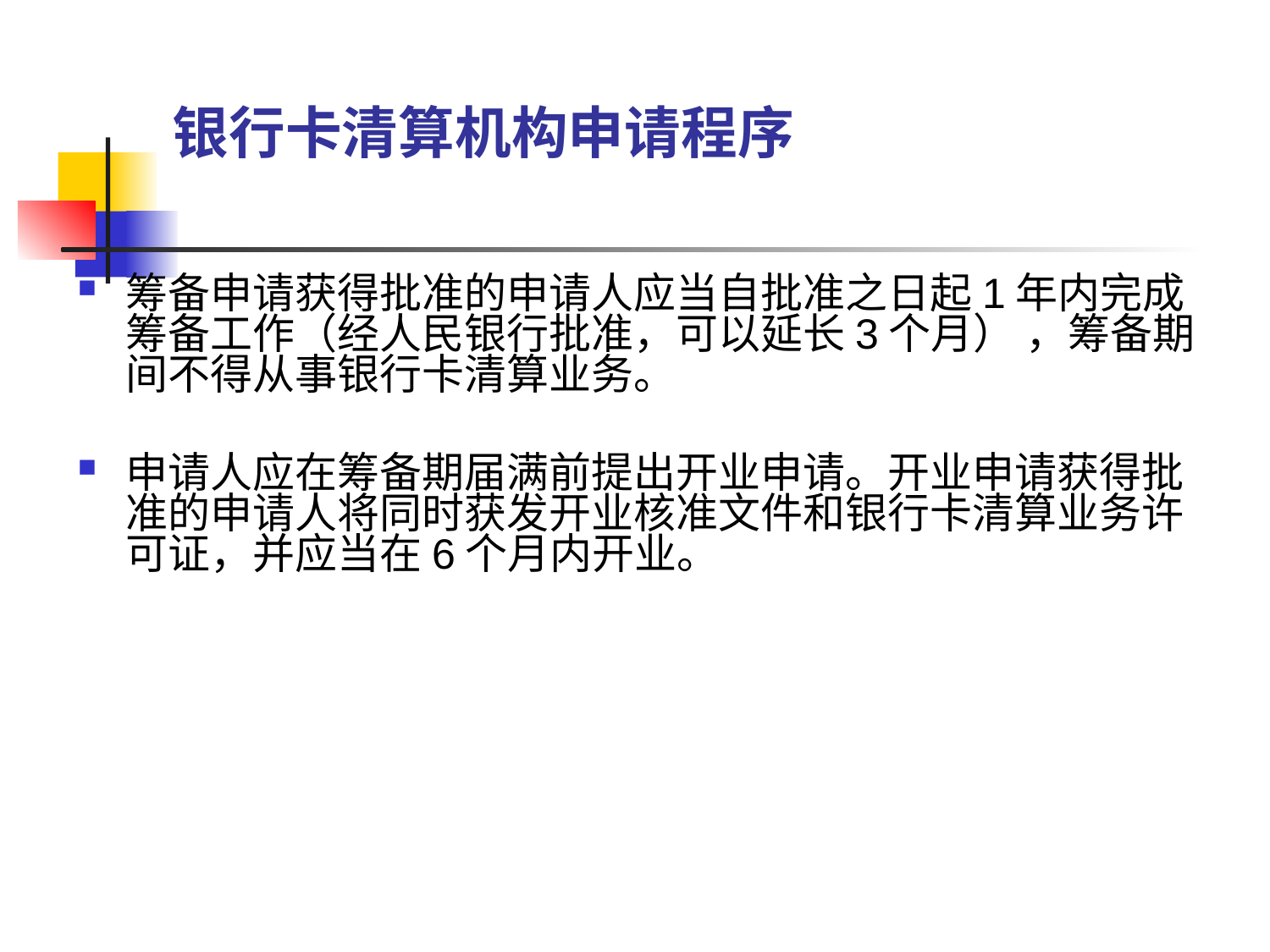

银行卡清算机构申请程序
筹备申请获得批准的申请人应当自批准之日起1年内完成筹备工作（经人民银行批准，可以延长3个月） ，筹备期间不得从事银行卡清算业务。

申请人应在筹备期届满前提出开业申请。开业申请获得批准的申请人将同时获发开业核准文件和银行卡清算业务许可证，并应当在6个月内开业。